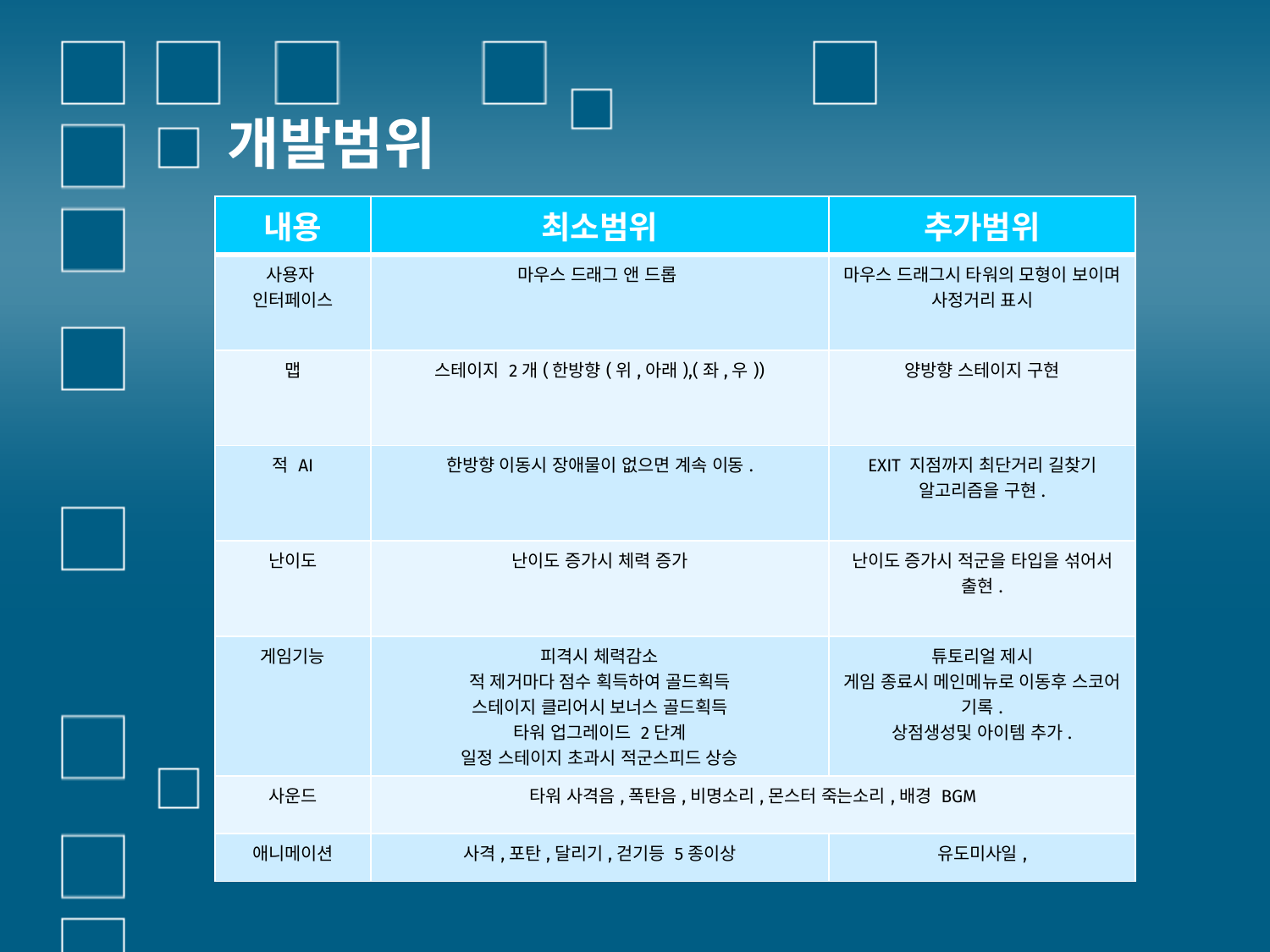

# 개발범위
| 내용 | 최소범위 | 추가범위 |
| --- | --- | --- |
| 사용자 인터페이스 | 마우스 드래그 앤 드롭 | 마우스 드래그시 타워의 모형이 보이며 사정거리 표시 |
| 맵 | 스테이지 2개(한방향(위,아래),(좌,우)) | 양방향 스테이지 구현 |
| 적 AI | 한방향 이동시 장애물이 없으면 계속 이동. | EXIT 지점까지 최단거리 길찾기 알고리즘을 구현. |
| 난이도 | 난이도 증가시 체력 증가 | 난이도 증가시 적군을 타입을 섞어서 출현. |
| 게임기능 | 피격시 체력감소 적 제거마다 점수 획득하여 골드획득 스테이지 클리어시 보너스 골드획득 타워 업그레이드 2단계 일정 스테이지 초과시 적군스피드 상승 | 튜토리얼 제시 게임 종료시 메인메뉴로 이동후 스코어 기록. 상점생성및 아이템 추가. |
| 사운드 | 타워 사격음,폭탄음,비명소리,몬스터 죽는소리,배경 BGM |  |
| 애니메이션 | 사격,포탄,달리기,걷기등 5종이상 | 유도미사일, |